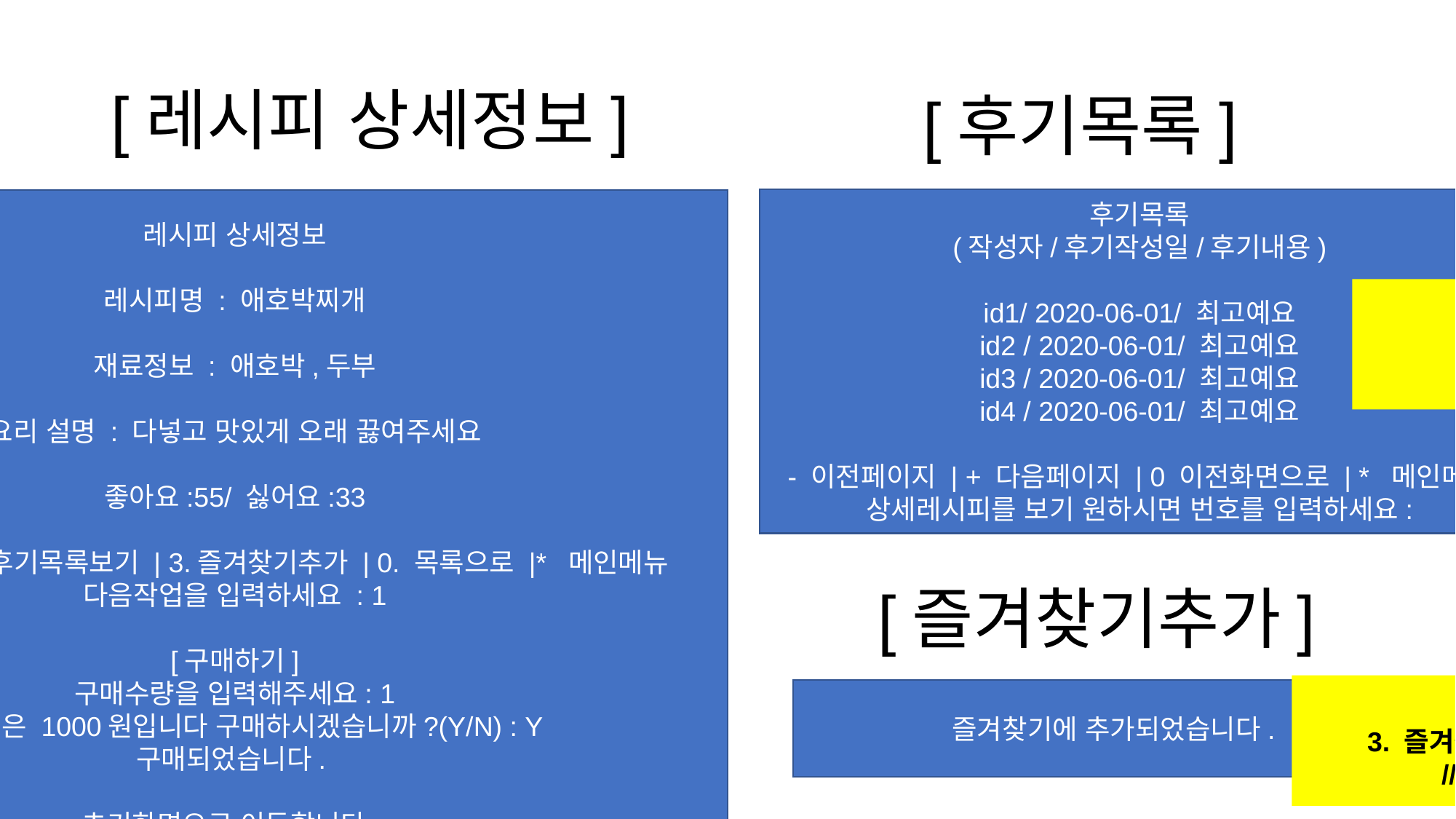

# [레시피 상세정보]
[후기목록]
후기목록
(작성자/후기작성일/후기내용)

id1/ 2020-06-01/ 최고예요
id2 / 2020-06-01/ 최고예요
id3 / 2020-06-01/ 최고예요
id4 / 2020-06-01/ 최고예요

- 이전페이지 | + 다음페이지 | 0 이전화면으로 | *  메인메뉴
상세레시피를 보기 원하시면 번호를 입력하세요:
레시피 상세정보

레시피명 : 애호박찌개

재료정보 : 애호박,두부

요리 설명 : 다넣고 맛있게 오래 끓여주세요

좋아요:55/ 싫어요:33

1.구매하기 | 2.후기목록보기 | 3.즐겨찾기추가 | 0. 목록으로 |*  메인메뉴
다음작업을 입력하세요 : 1

[구매하기]
구매수량을 입력해주세요: 1
총가격은 1000원입니다 구매하시겠습니까?(Y/N) : Y
구매되었습니다.

초기화면으로 이동합니다.
조회결과 5개 미만일때
- 이전페이지 | + 다음페이지 빼기
[즐겨찾기추가]
즐겨찾기 추가된 레시피 일 경우
3. 즐겨찾기추가 실행시 – 이미 등록된 레시피 입니다.
// 레시피상세정보(기존) 화면으로 이동
즐겨찾기에 추가되었습니다.